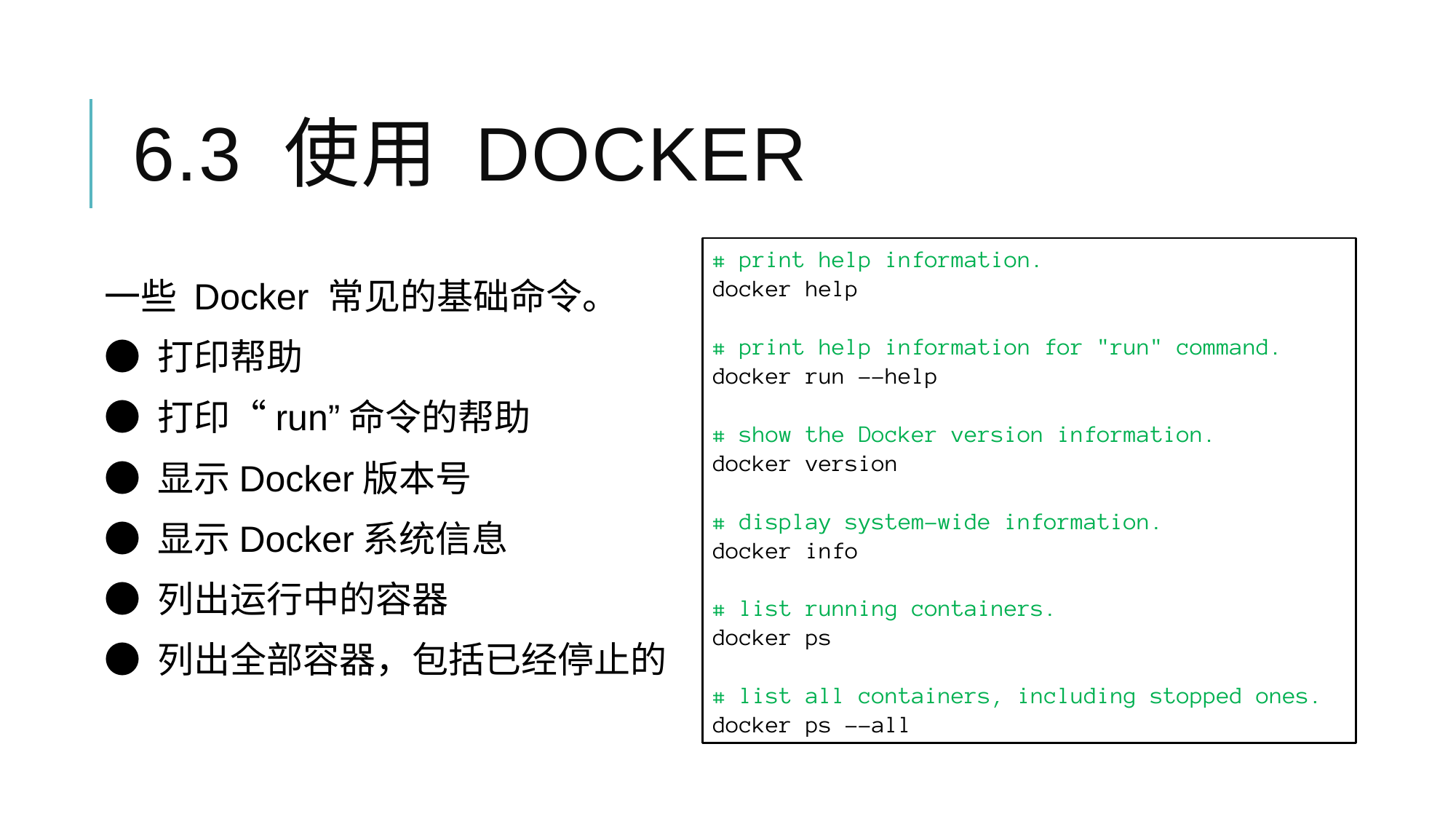

# 6.3 使用 Docker
# print help information.
docker help

# print help information for "run" command.
docker run --help

# show the Docker version information.
docker version

# display system-wide information.
docker info

# list running containers.
docker ps

# list all containers, including stopped ones.
docker ps --all
一些 Docker 常见的基础命令。
● 打印帮助
● 打印“run”命令的帮助
● 显示Docker版本号
● 显示Docker系统信息
● 列出运行中的容器
● 列出全部容器，包括已经停止的